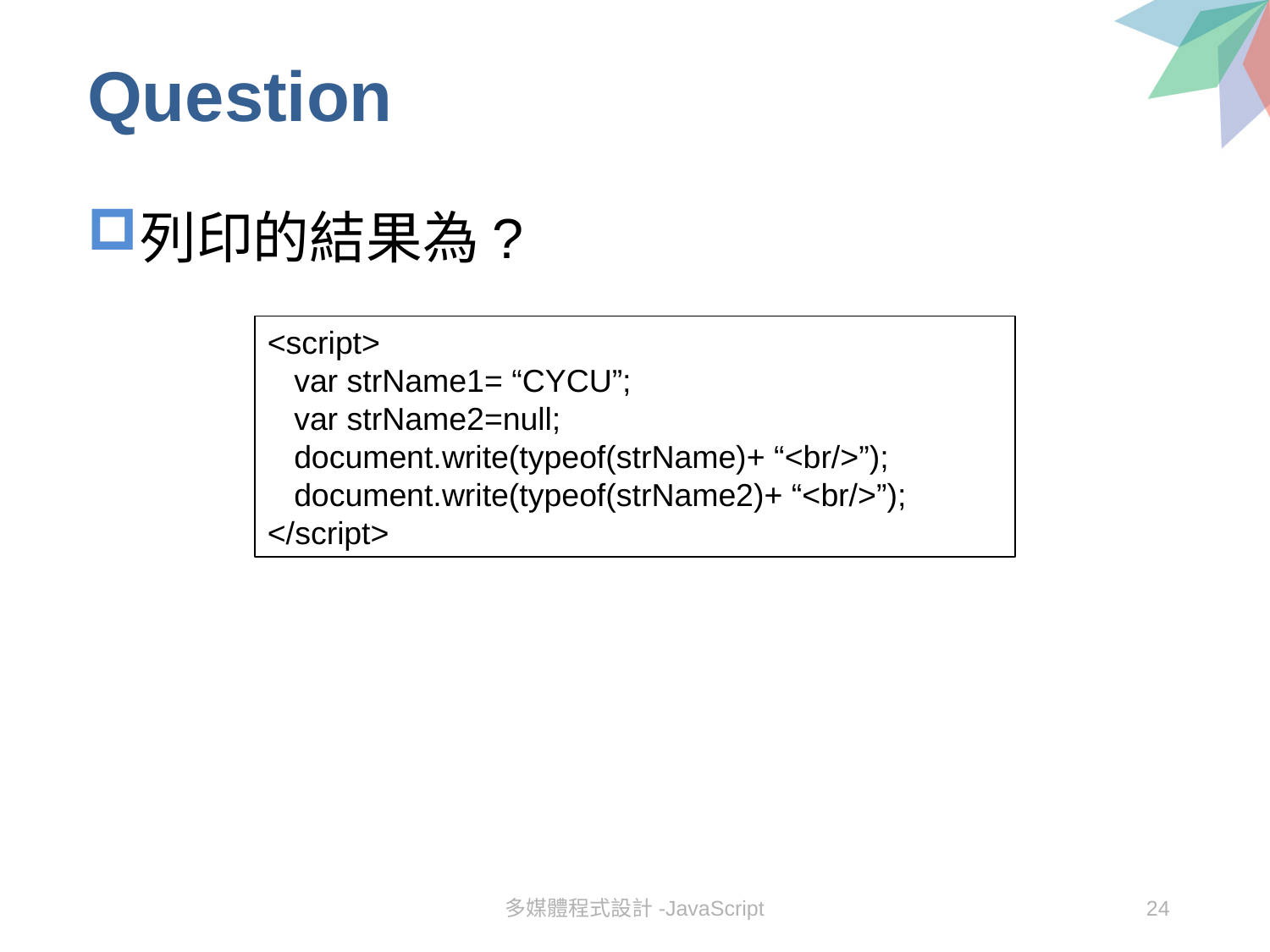

# Question
列印的結果為?
<script>
   var strName1= “CYCU”;
   var strName2=null;
   document.write(typeof(strName)+ “<br/>”);
   document.write(typeof(strName2)+ “<br/>”);
</script>
多媒體程式設計-JavaScript
24